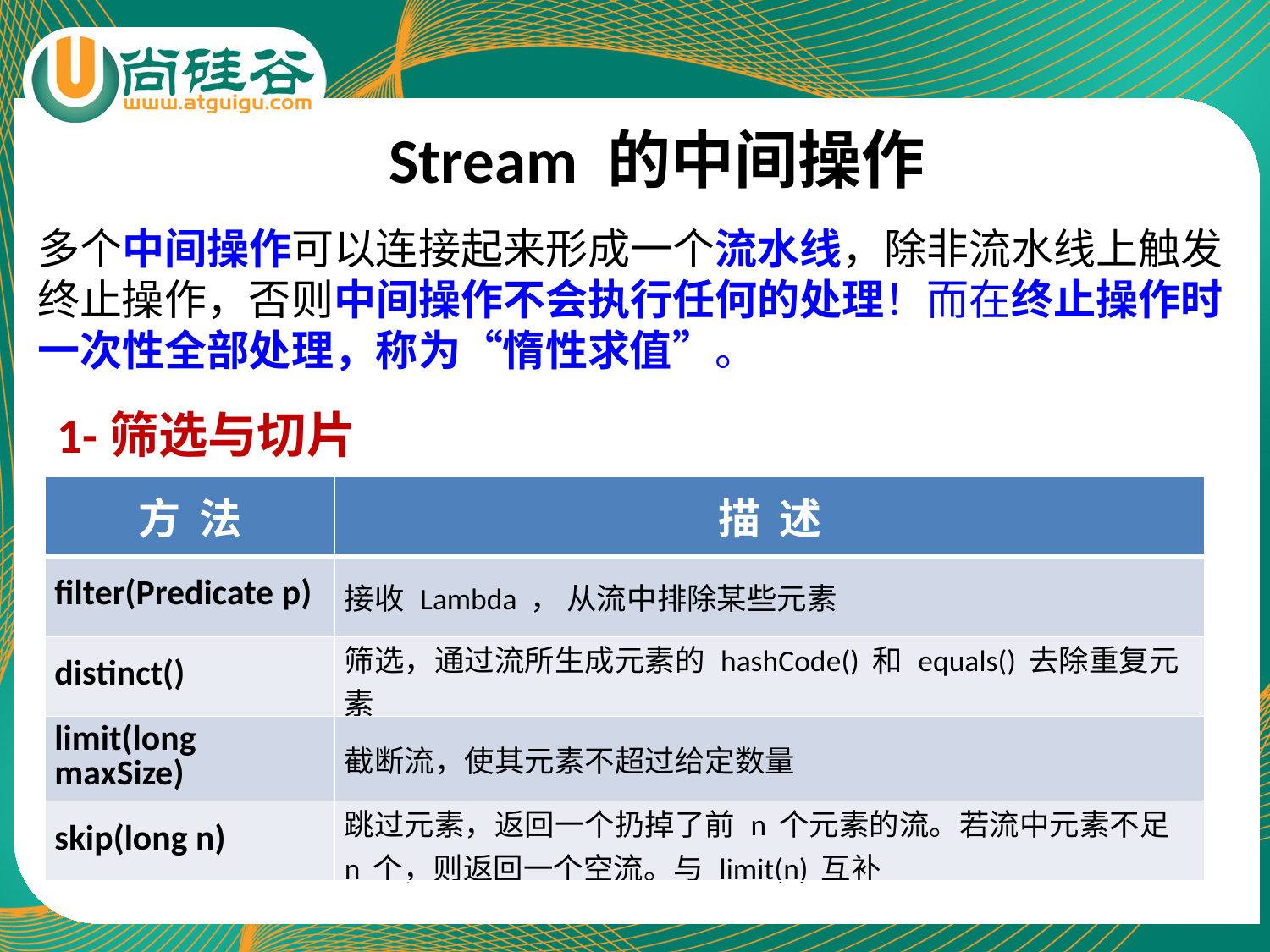

# Stream 的中间操作

多个中间操作可以连接起来形成一个流水线，除非流水线上触发终止操作，否则中间操作不会执行任何的处理！而在终止操作时一次性全部处理，称为“惰性求值”。
1-筛选与切片
| 方 法 | 描 述 |
| --- | --- |
| filter(Predicate p) | 接收 Lambda ， 从流中排除某些元素 |
| distinct() | 筛选，通过流所生成元素的 hashCode() 和 equals() 去除重复元素 |
| limit(long maxSize) | 截断流，使其元素不超过给定数量 |
| skip(long n) | 跳过元素，返回一个扔掉了前 n 个元素的流。若流中元素不足 n 个，则返回一个空流。与 limit(n) 互补 |